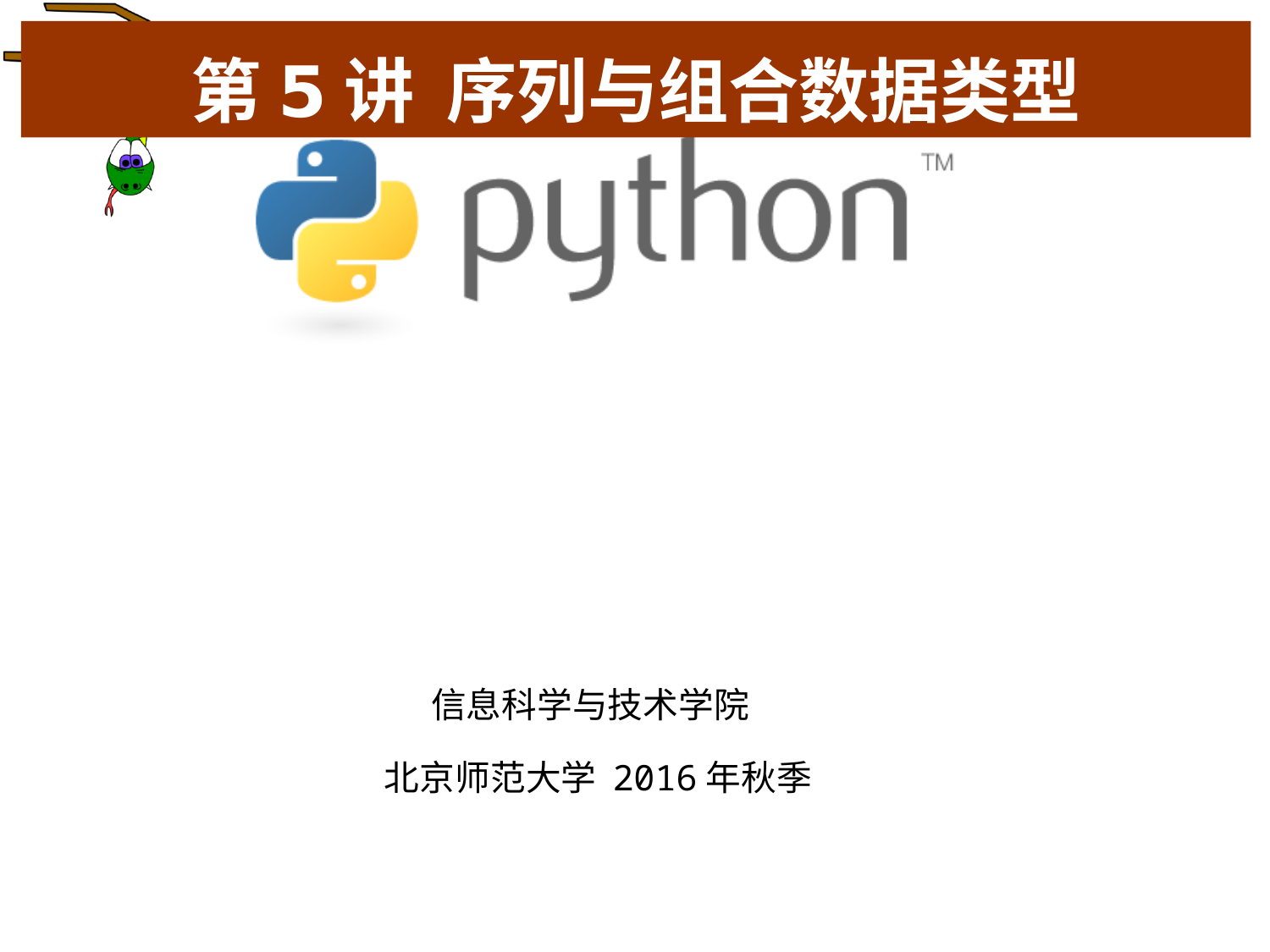

# 第5讲  序列与组合数据类型
信息科学与技术学院
北京师范大学 2016年秋季
1